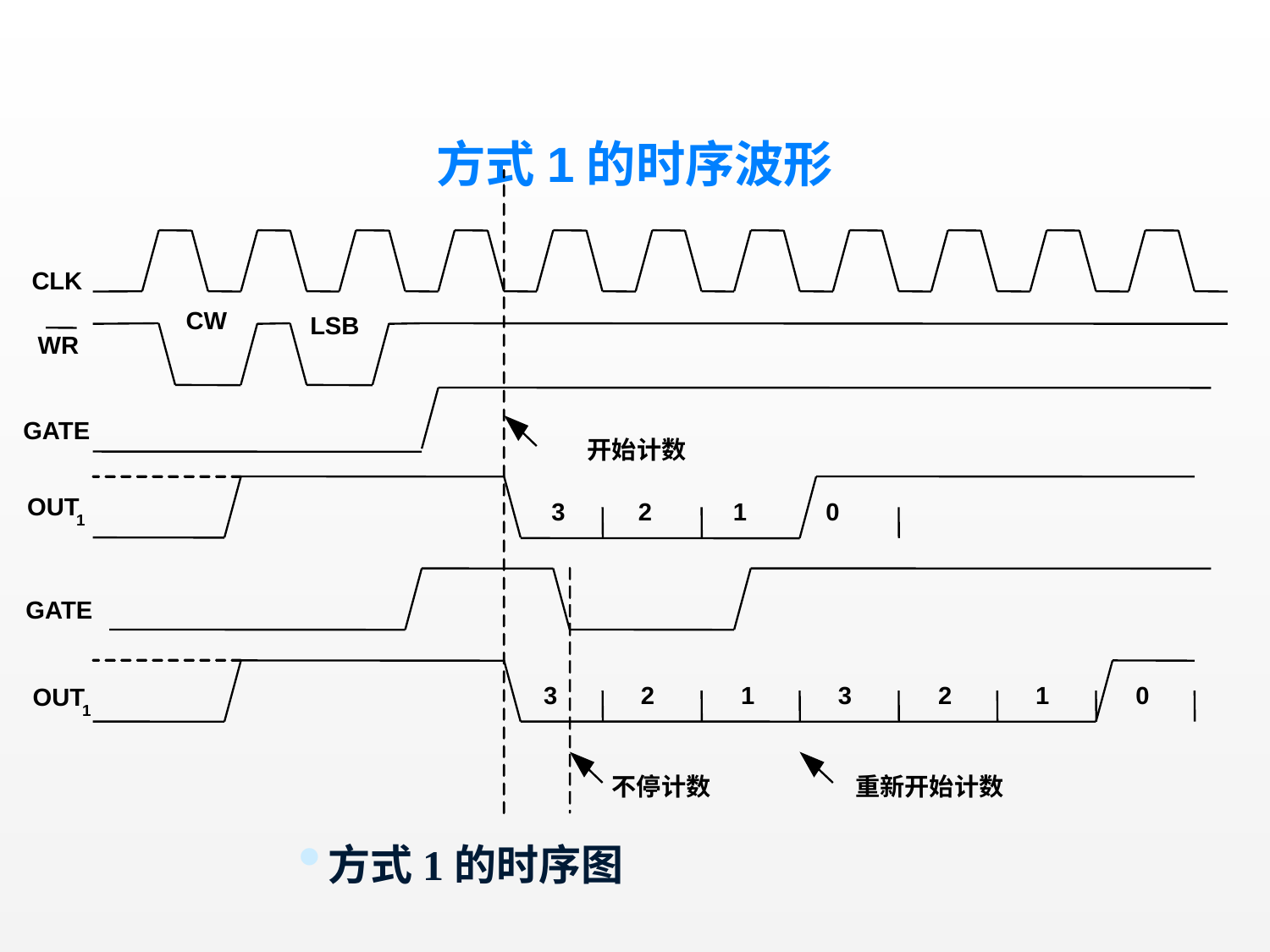

# 方式1的时序波形

CW
LSB

WR

开始计数

3
   2
      1
  0

1

3
   2
1
   3
2
   1
0

1

不停计数
重新开始计数
CLK
GATE
OUT
GATE
OUT
方式1的时序图